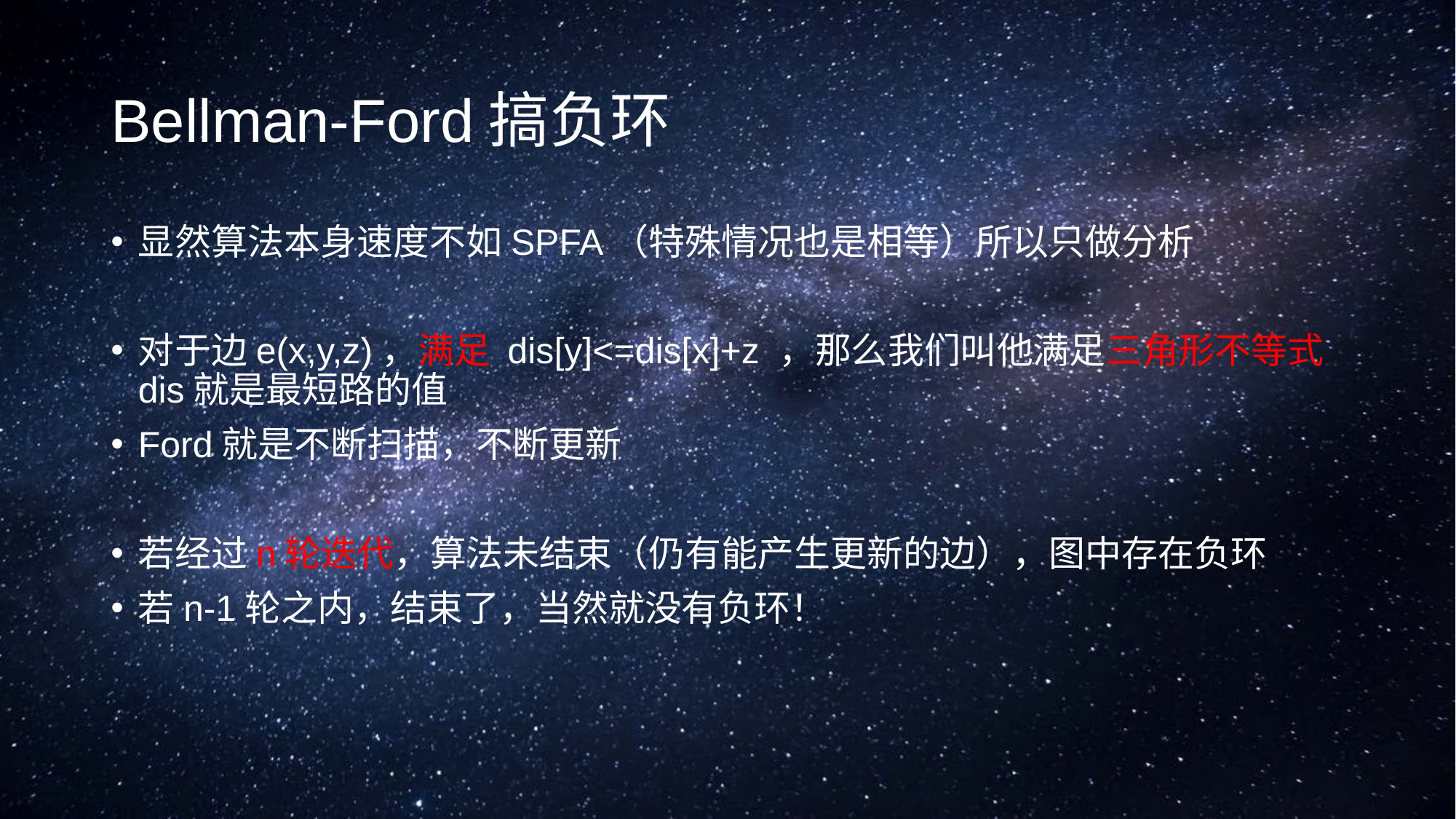

# Bellman-Ford搞负环
显然算法本身速度不如SPFA（特殊情况也是相等）所以只做分析

对于边e(x,y,z)，满足 dis[y]<=dis[x]+z ，那么我们叫他满足三角形不等式 dis就是最短路的值
Ford就是不断扫描，不断更新

若经过n轮迭代，算法未结束（仍有能产生更新的边），图中存在负环
若n-1轮之内，结束了，当然就没有负环！